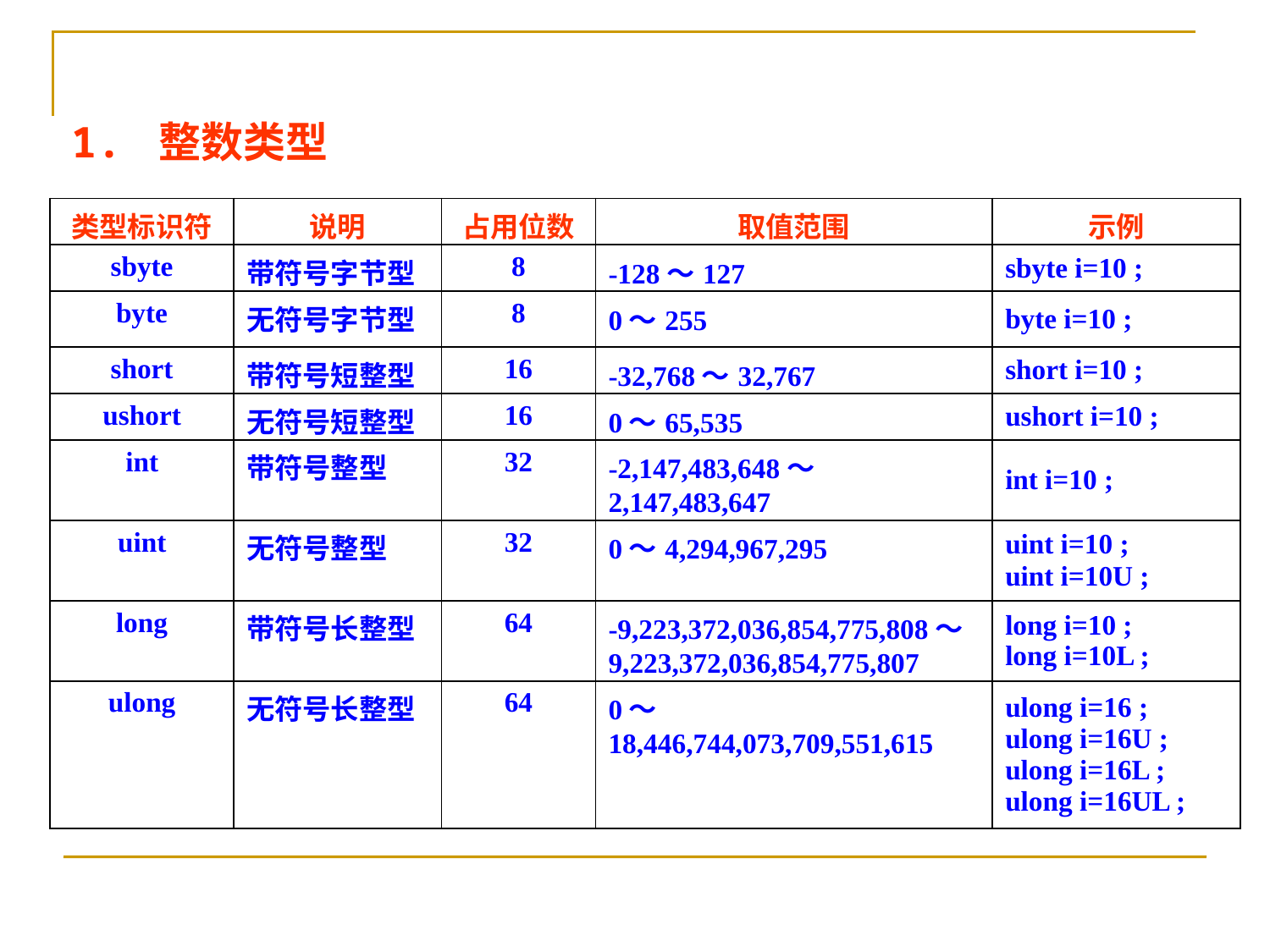

1. 整数类型
| 类型标识符 | 说明 | 占用位数 | 取值范围 | 示例 |
| --- | --- | --- | --- | --- |
| sbyte | 带符号字节型 | 8 | -128～127 | sbyte i=10 ; |
| byte | 无符号字节型 | 8 | 0～255 | byte i=10 ; |
| short | 带符号短整型 | 16 | -32,768～32,767 | short i=10 ; |
| ushort | 无符号短整型 | 16 | 0～65,535 | ushort i=10 ; |
| int | 带符号整型 | 32 | -2,147,483,648～2,147,483,647 | int i=10 ; |
| uint | 无符号整型 | 32 | 0～4,294,967,295 | uint i=10 ; uint i=10U ; |
| long | 带符号长整型 | 64 | -9,223,372,036,854,775,808～ 9,223,372,036,854,775,807 | long i=10 ; long i=10L ; |
| ulong | 无符号长整型 | 64 | 0～18,446,744,073,709,551,615 | ulong i=16 ; ulong i=16U ; ulong i=16L ; ulong i=16UL ; |